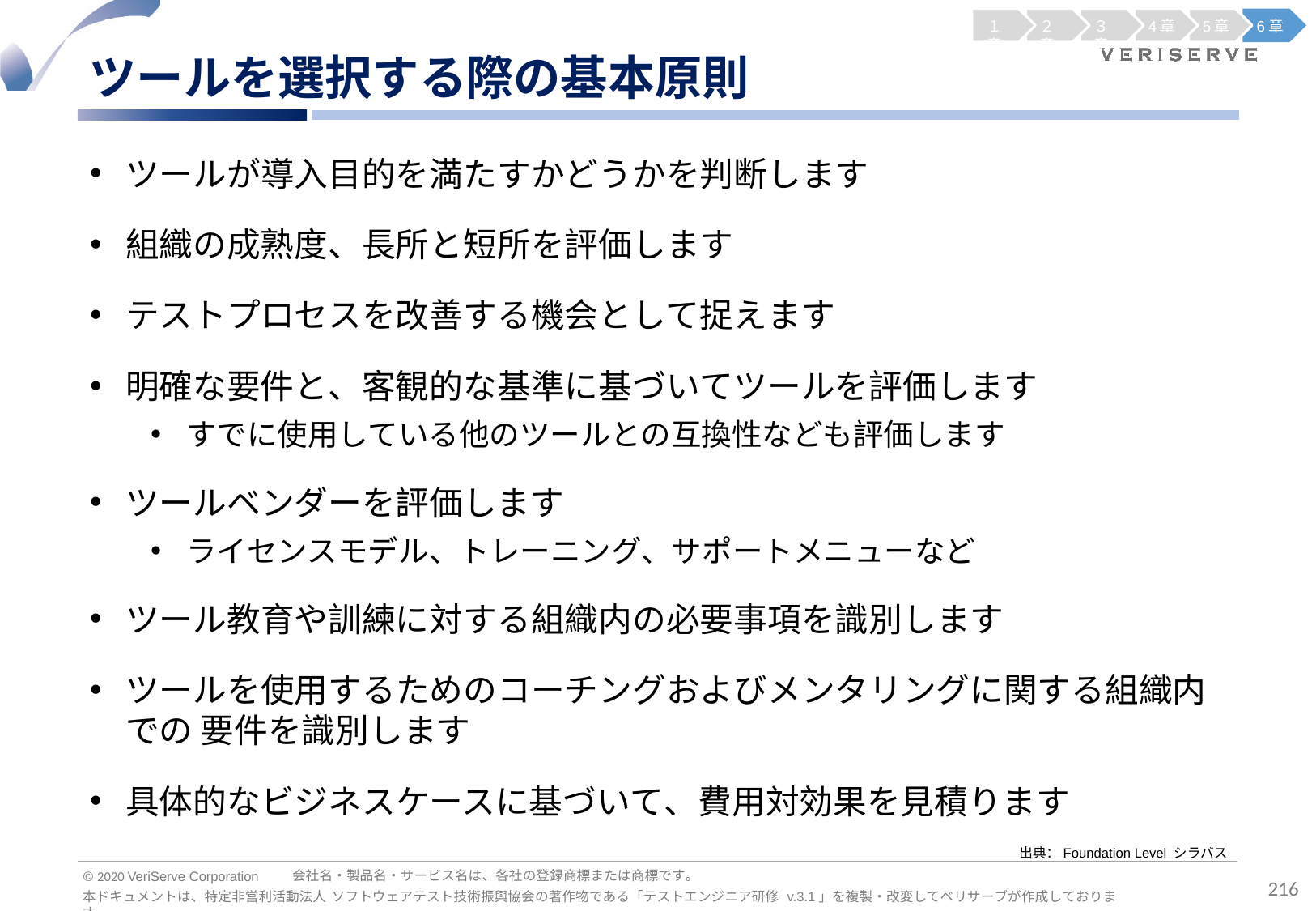

１章
２章
３章
4章
5章
6章
ツールを選択する際の基本原則

ツールが導入目的を満たすかどうかを判断します
組織の成熟度、長所と短所を評価します
テストプロセスを改善する機会として捉えます
明確な要件と、客観的な基準に基づいてツールを評価します
すでに使用している他のツールとの互換性なども評価します

ツールベンダーを評価します
ライセンスモデル、トレーニング、サポートメニューなど

ツール教育や訓練に対する組織内の必要事項を識別します
ツールを使用するためのコーチングおよびメンタリングに関する組織内での 要件を識別します
具体的なビジネスケースに基づいて、費用対効果を見積ります
出典：Foundation Level シラバス
会社名・製品名・サービス名は、各社の登録商標または商標です。
© 2020 VeriServe Corporation
216
本ドキュメントは、特定非営利活動法人 ソフトウェアテスト技術振興協会の著作物である「テストエンジニア研修 v.3.1」を複製・改変してベリサーブが作成しております。